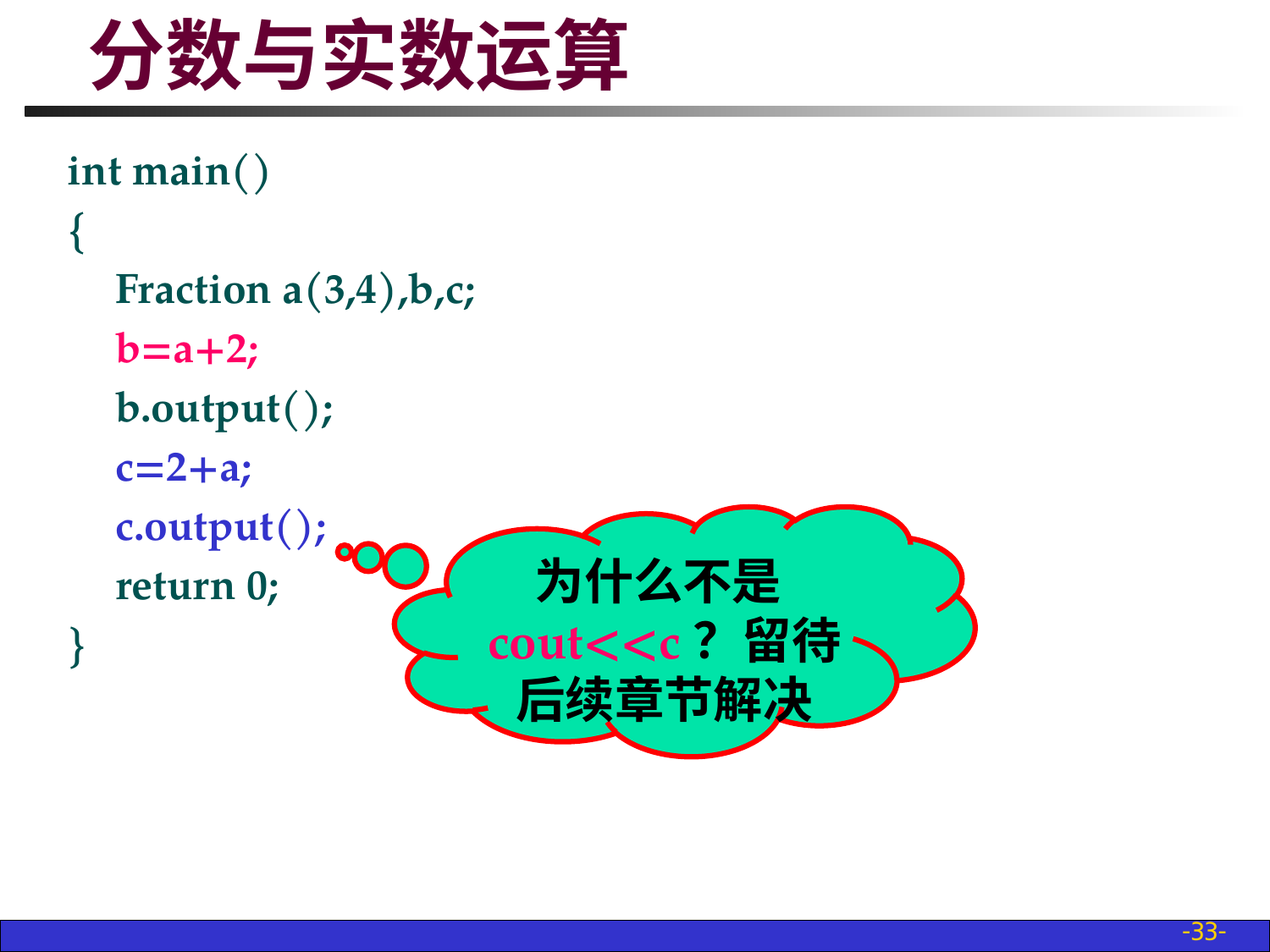

# 分数与实数运算
int main()
{
	Fraction a(3,4),b,c;
	b=a+2;
	b.output();
	c=2+a;
	c.output();
	return 0;
}
为什么不是cout<<c？留待后续章节解决
-33-